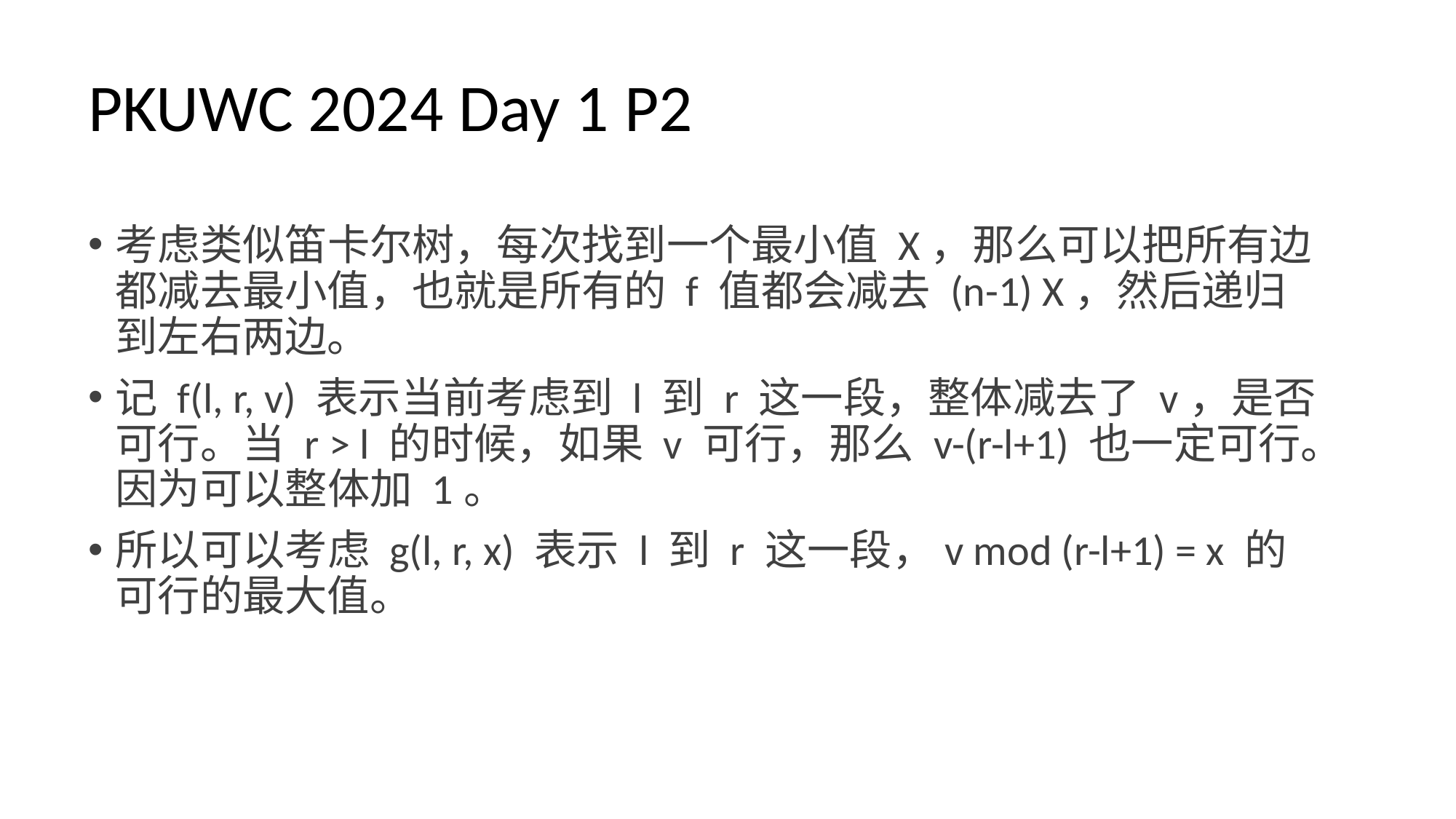

# PKUWC 2024 Day 1 P2
考虑类似笛卡尔树，每次找到一个最小值 X，那么可以把所有边都减去最小值，也就是所有的 f 值都会减去 (n-1) X，然后递归到左右两边。
记 f(l, r, v) 表示当前考虑到 l 到 r 这一段，整体减去了 v，是否可行。当 r > l 的时候，如果 v 可行，那么 v-(r-l+1) 也一定可行。因为可以整体加 1。
所以可以考虑 g(l, r, x) 表示 l 到 r 这一段，v mod (r-l+1) = x 的可行的最大值。